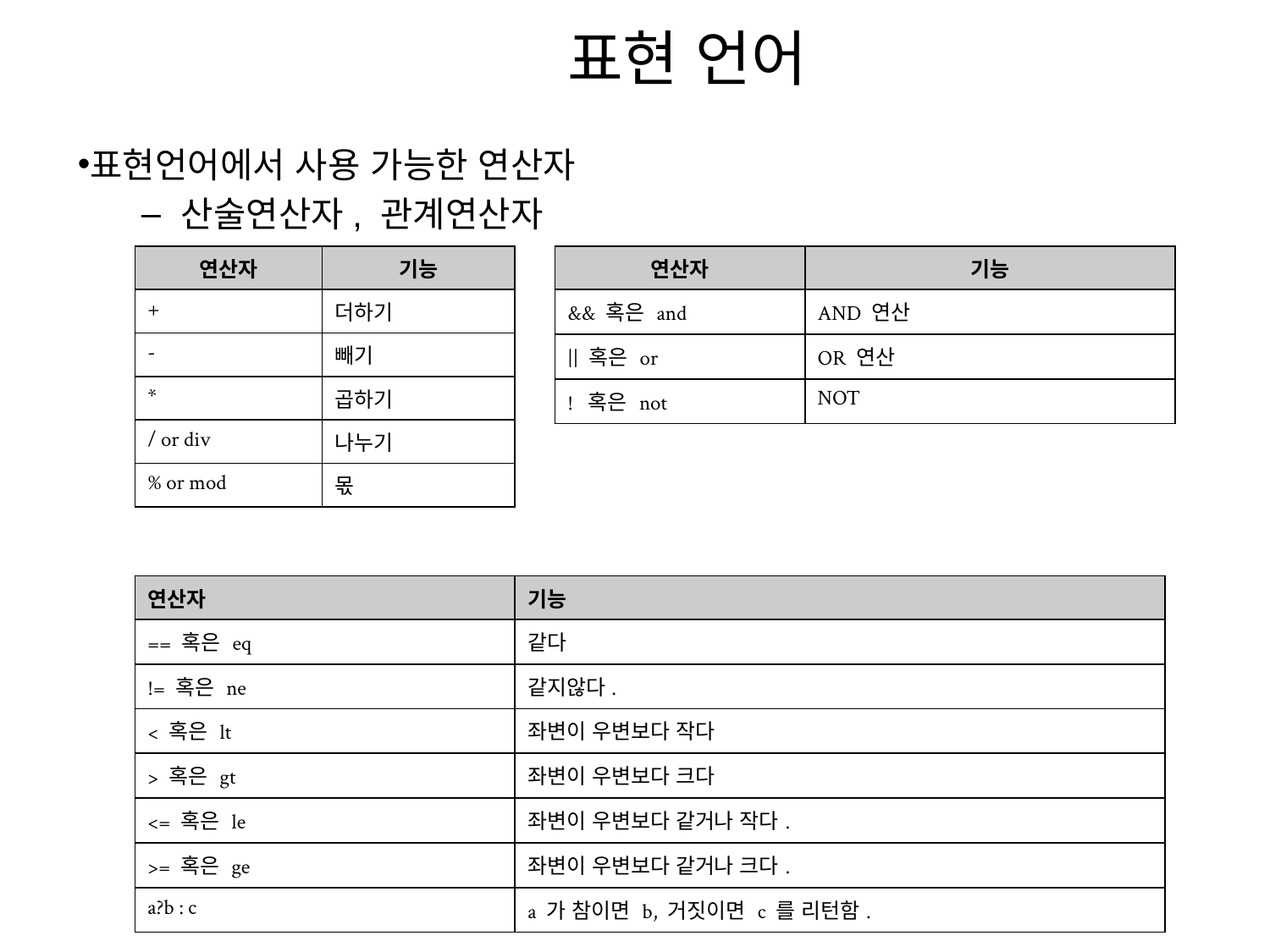

표현 언어
표현언어에서 사용 가능한 연산자
산술연산자, 관계연산자

비교/조건 연산자
| 연산자 | 기능 |
| --- | --- |
| + | 더하기 |
| - | 빼기 |
| \* | 곱하기 |
| / or div | 나누기 |
| % or mod | 몫 |
| 연산자 | 기능 |
| --- | --- |
| && 혹은 and | AND 연산 |
| || 혹은 or | OR 연산 |
| ! 혹은 not | NOT |
| 연산자 | 기능 |
| --- | --- |
| == 혹은 eq | 같다 |
| != 혹은 ne | 같지않다. |
| < 혹은 lt | 좌변이 우변보다 작다 |
| > 혹은 gt | 좌변이 우변보다 크다 |
| <= 혹은 le | 좌변이 우변보다 같거나 작다. |
| >= 혹은 ge | 좌변이 우변보다 같거나 크다. |
| a?b : c | a 가 참이면 b, 거짓이면 c 를 리턴함. |